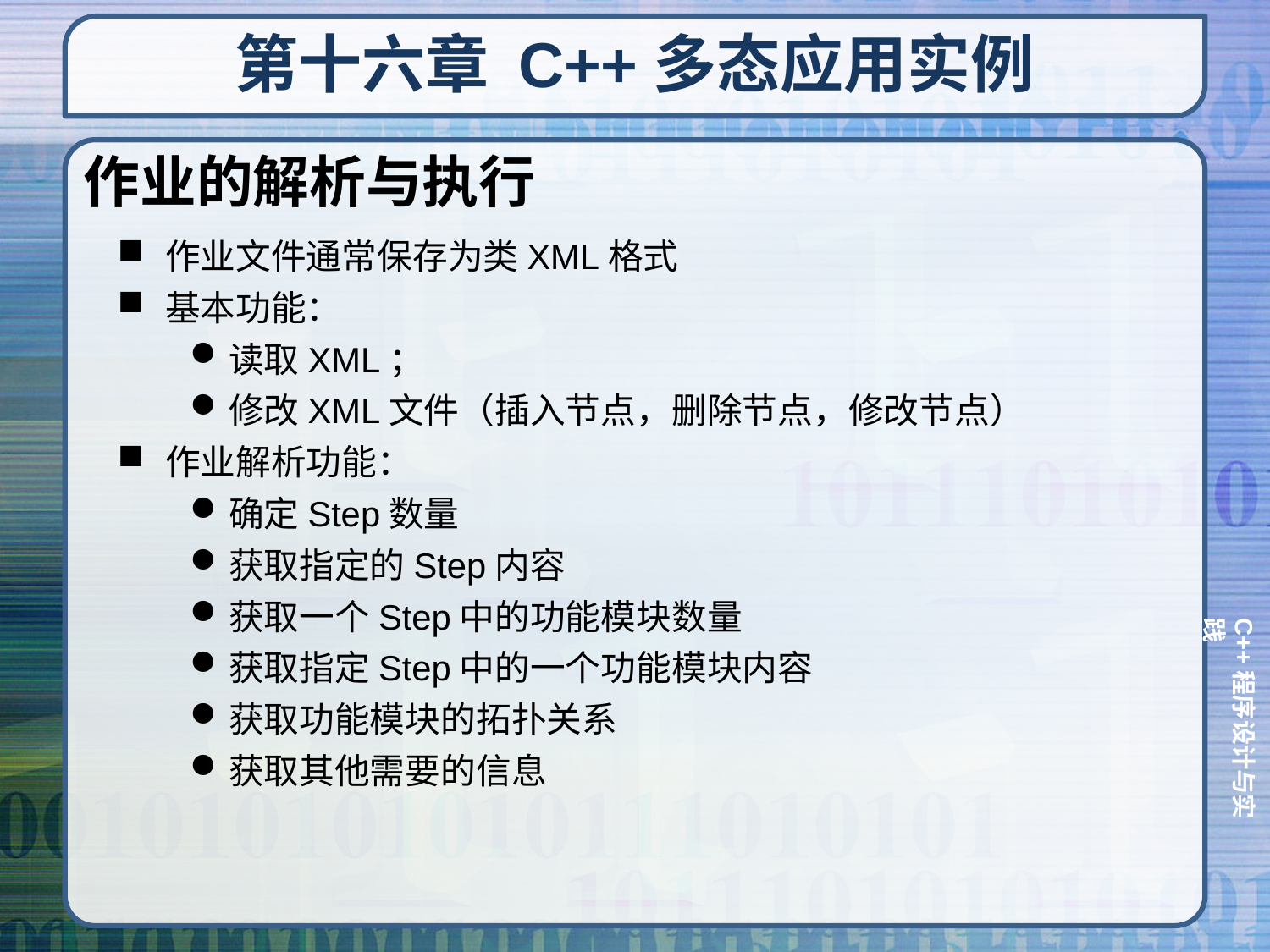

# 第十六章 C++多态应用实例
作业的解析与执行
作业文件通常保存为类XML格式
基本功能：
读取XML；
修改XML文件（插入节点，删除节点，修改节点）
作业解析功能：
确定Step数量
获取指定的Step内容
获取一个Step中的功能模块数量
获取指定Step中的一个功能模块内容
获取功能模块的拓扑关系
获取其他需要的信息